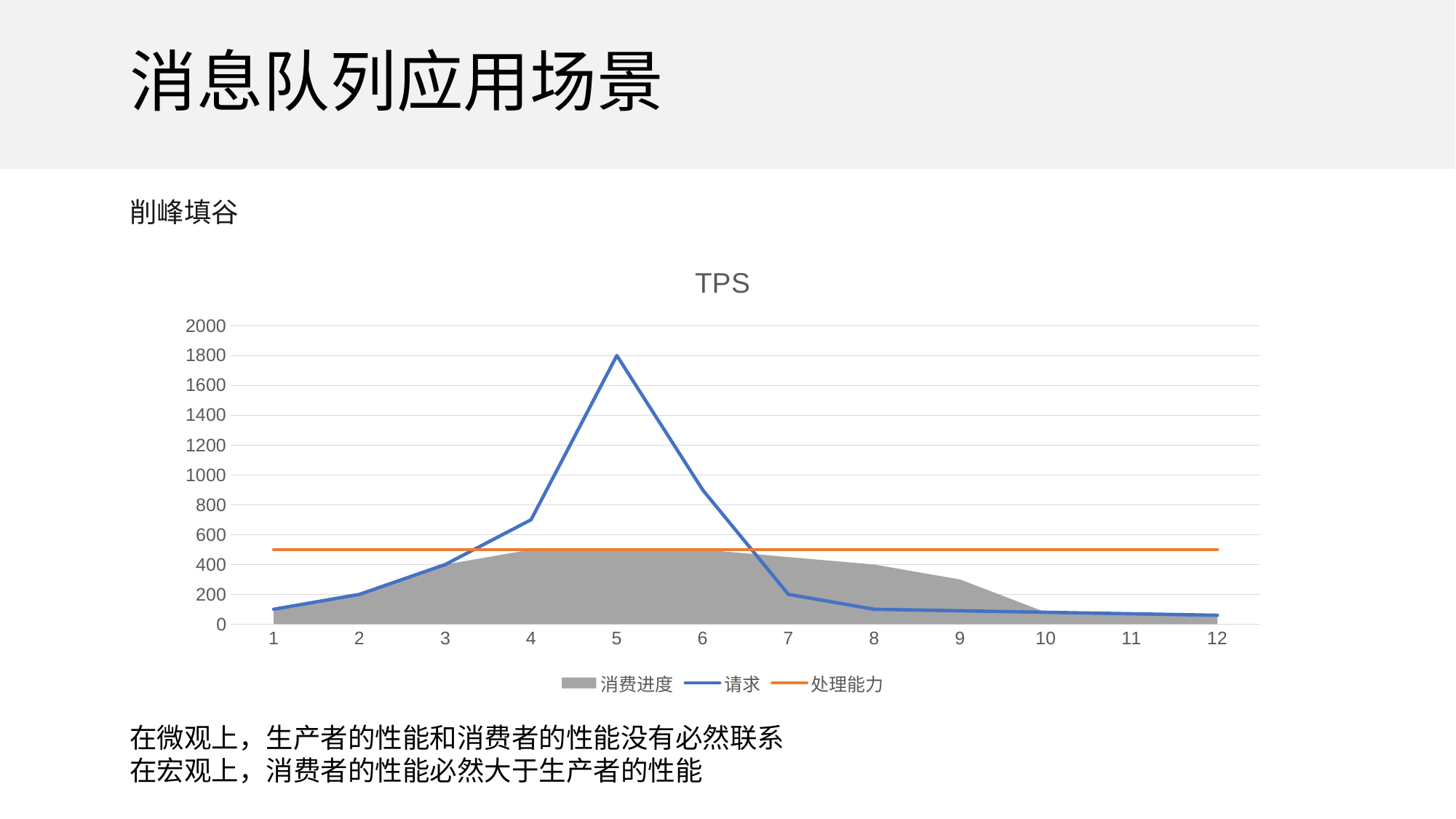

消息队列应用场景
削峰填谷

### Chart: TPS

| Category | 消费进度 | 请求 | 处理能力 |
|---|---|---|---|
| 1 | 100.0 | 100.0 | 500.0 |
| 2 | 200.0 | 200.0 | 500.0 |
| 3 | 400.0 | 400.0 | 500.0 |
| 4 | 500.0 | 700.0 | 500.0 |
| 5 | 500.0 | 1800.0 | 500.0 |
| 6 | 500.0 | 900.0 | 500.0 |
| 7 | 450.0 | 200.0 | 500.0 |
| 8 | 400.0 | 100.0 | 500.0 |
| 9 | 300.0 | 90.0 | 500.0 |
| 10 | 80.0 | 80.0 | 500.0 |
| 11 | 70.0 | 70.0 | 500.0 |
| 12 | 60.0 | 60.0 | 500.0 |
在微观上，生产者的性能和消费者的性能没有必然联系
在宏观上，消费者的性能必然大于生产者的性能